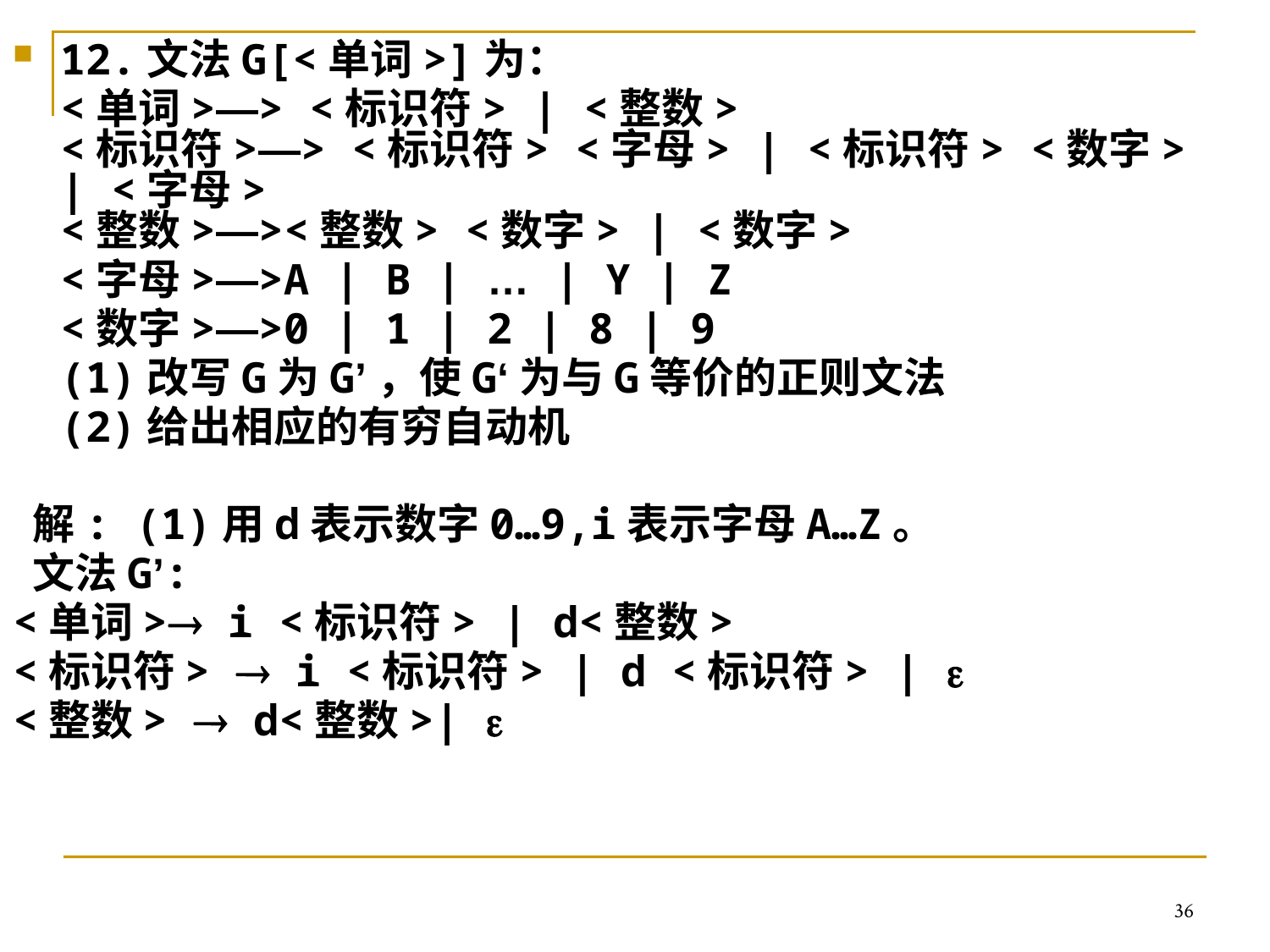

12.文法G[<单词>]为：
	<单词>—> <标识符> | <整数>
<标识符>—> <标识符> <字母> | <标识符> <数字> | <字母>
<整数>—><整数> <数字> | <数字>
	<字母>—>A | B | … | Y | Z
	<数字>—>0 | 1 | 2 | 8 | 9
	(1)改写G为G’，使G‘为与G等价的正则文法
	(2)给出相应的有穷自动机

 解: (1)用d表示数字0…9,i表示字母A…Z。
 文法G’:
<单词>→ i <标识符> | d<整数>
<标识符> → i <标识符> | d <标识符> | ε
<整数> → d<整数>| ε

36